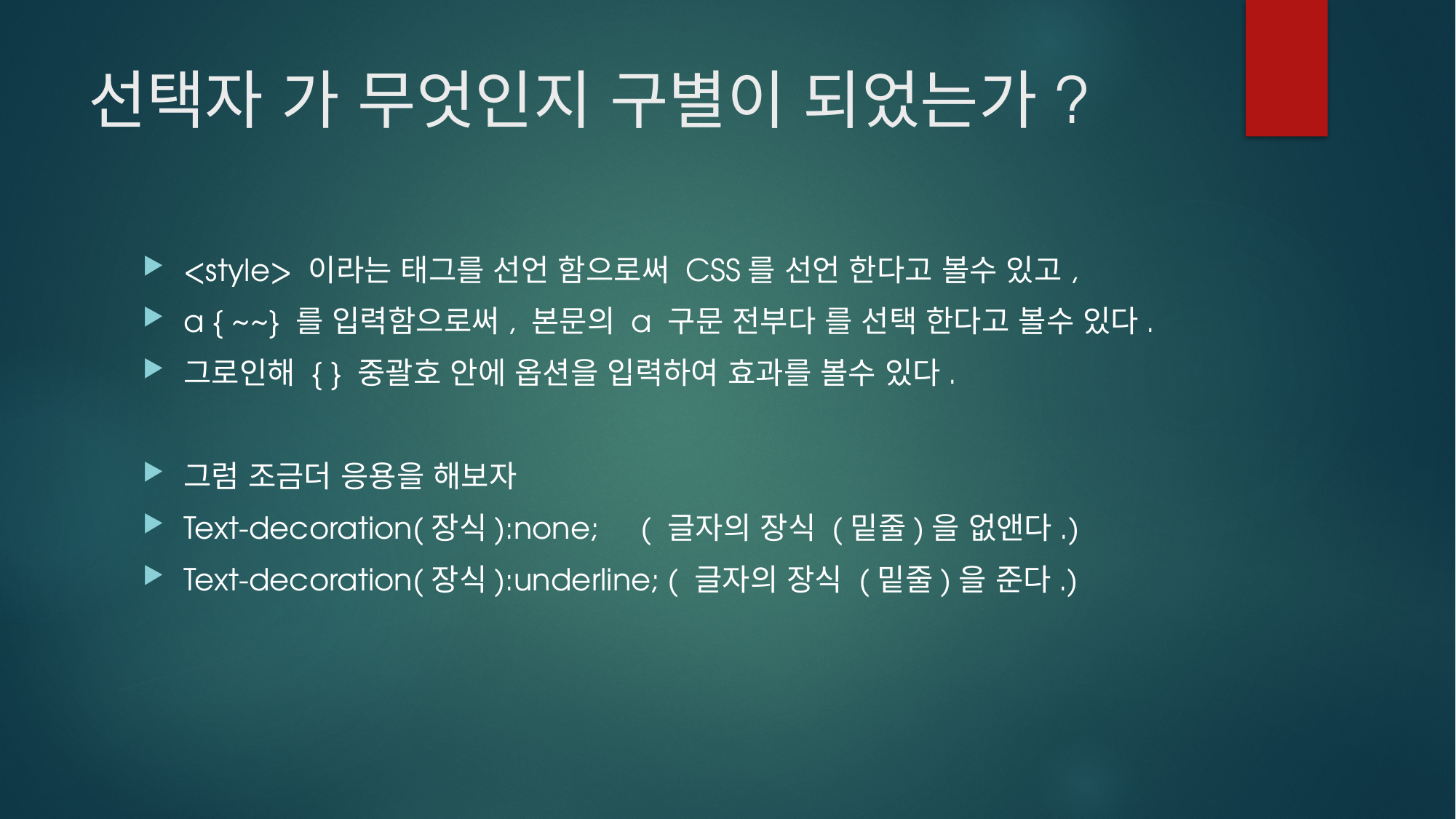

# 선택자 가 무엇인지 구별이 되었는가?
<style> 이라는 태그를 선언 함으로써 CSS를 선언 한다고 볼수 있고,
a { ~~} 를 입력함으로써, 본문의 a 구문 전부다 를 선택 한다고 볼수 있다.
그로인해 { } 중괄호 안에 옵션을 입력하여 효과를 볼수 있다.

그럼 조금더 응용을 해보자
Text-decoration(장식):none;     ( 글자의 장식 (밑줄)을 없앤다.)
Text-decoration(장식):underline; ( 글자의 장식 (밑줄)을 준다.)